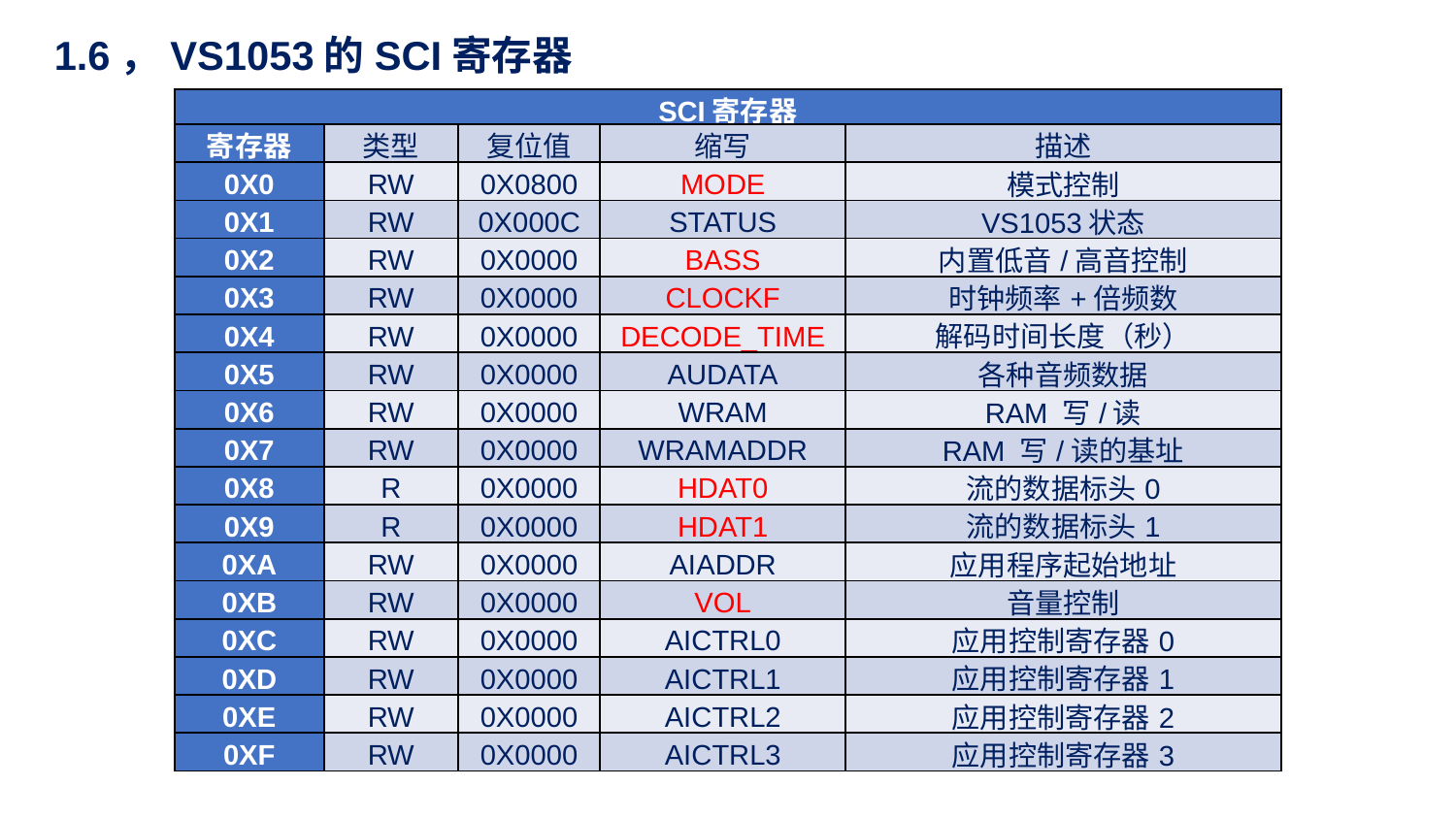

1.6，VS1053的SCI寄存器
| SCI寄存器 |  |  |  |  |
| --- | --- | --- | --- | --- |
| 寄存器 | 类型 | 复位值 | 缩写 | 描述 |
| 0X0 | RW | 0X0800 | MODE | 模式控制 |
| 0X1 | RW | 0X000C | STATUS | VS1053状态 |
| 0X2 | RW | 0X0000 | BASS | 内置低音/高音控制 |
| 0X3 | RW | 0X0000 | CLOCKF | 时钟频率+倍频数 |
| 0X4 | RW | 0X0000 | DECODE\_TIME | 解码时间长度（秒） |
| 0X5 | RW | 0X0000 | AUDATA | 各种音频数据 |
| 0X6 | RW | 0X0000 | WRAM | RAM 写/读 |
| 0X7 | RW | 0X0000 | WRAMADDR | RAM 写/读的基址 |
| 0X8 | R | 0X0000 | HDAT0 | 流的数据标头0 |
| 0X9 | R | 0X0000 | HDAT1 | 流的数据标头1 |
| 0XA | RW | 0X0000 | AIADDR | 应用程序起始地址 |
| 0XB | RW | 0X0000 | VOL | 音量控制 |
| 0XC | RW | 0X0000 | AICTRL0 | 应用控制寄存器0 |
| 0XD | RW | 0X0000 | AICTRL1 | 应用控制寄存器1 |
| 0XE | RW | 0X0000 | AICTRL2 | 应用控制寄存器2 |
| 0XF | RW | 0X0000 | AICTRL3 | 应用控制寄存器3 |